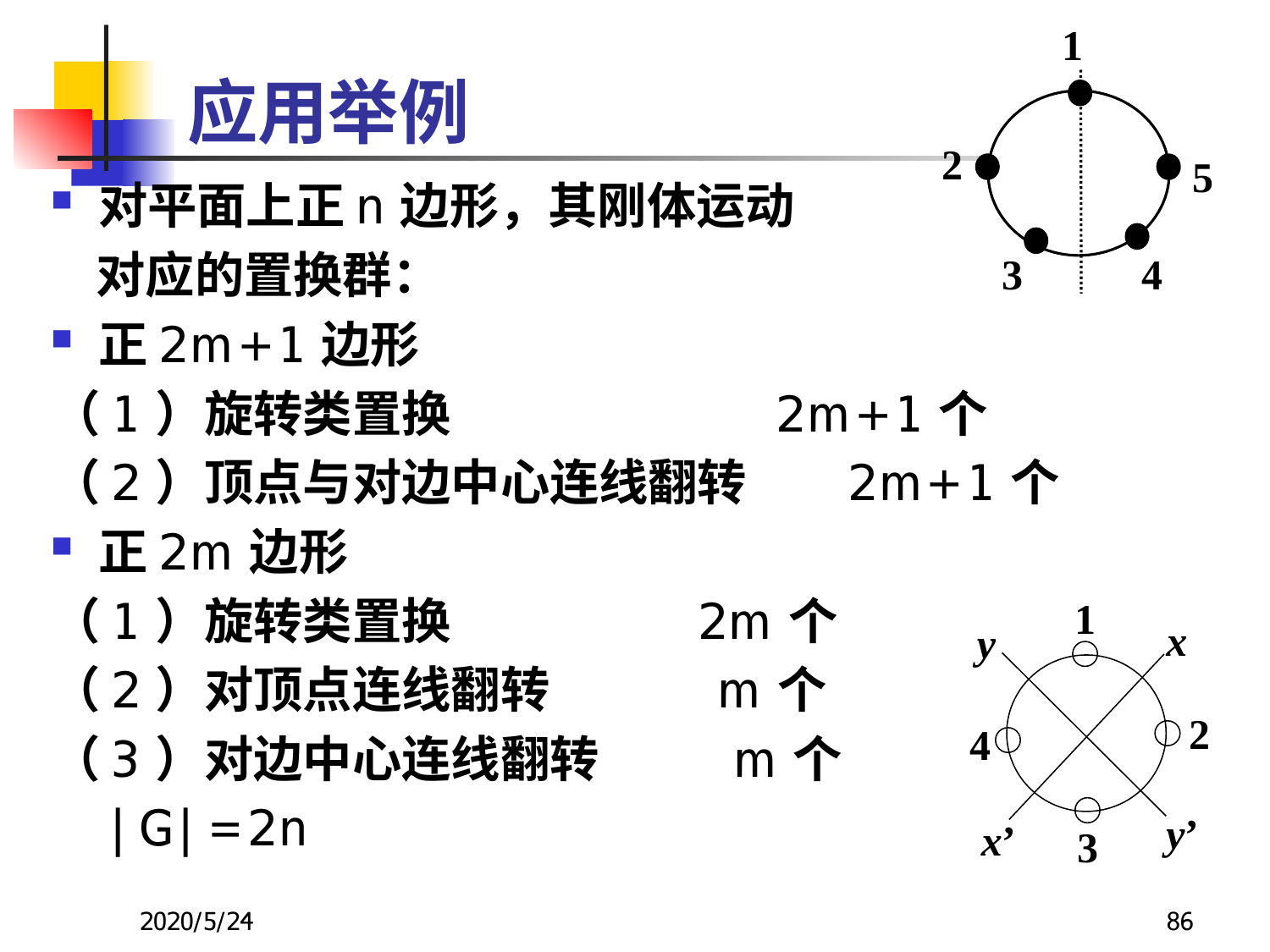

# 应用举例
1

2
5
3
4
对平面上正n边形，其刚体运动
   对应的置换群：
正2m+1边形
（1）旋转类置换                            2m+1个
（2）顶点与对边中心连线翻转        2m+1个
正2m边形
（1）旋转类置换                     2m个
（2）对顶点连线翻转              m个
（3）对边中心连线翻转           m个
    |G|=2n

1
x
y

2
4
y’
x’
3
2020/5/24
86